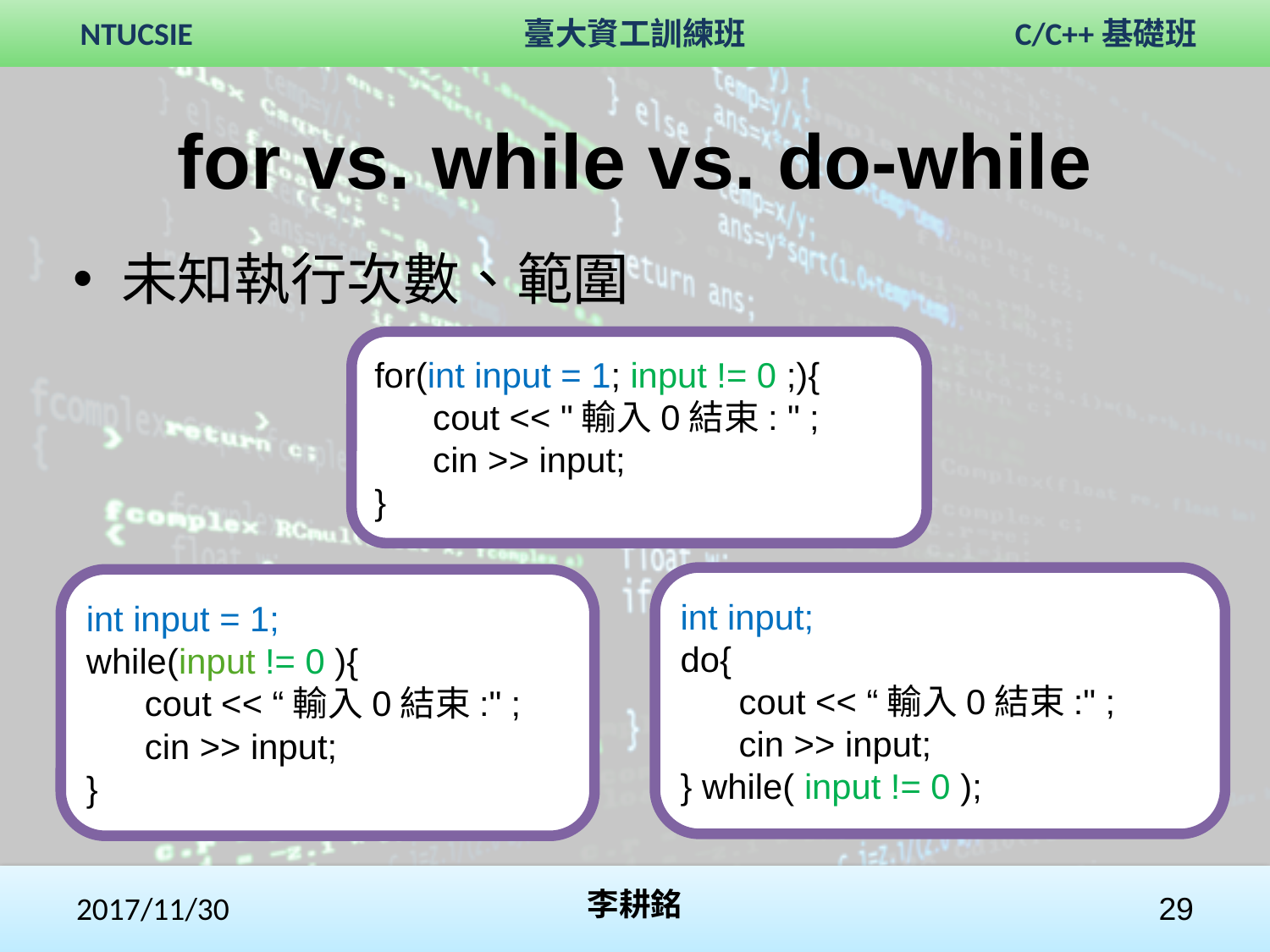

# for vs. while vs. do-while
未知執行次數、範圍
for(int input = 1; input != 0 ;){
      cout << "輸入0結束: " ;
      cin >> input;
}
int input;
do{
      cout << “輸入0結束:" ;
      cin >> input;
} while( input != 0 );
int input = 1;
while(input != 0 ){
      cout << “輸入0結束:" ;
      cin >> input;
}
2017/11/30
李耕銘
29